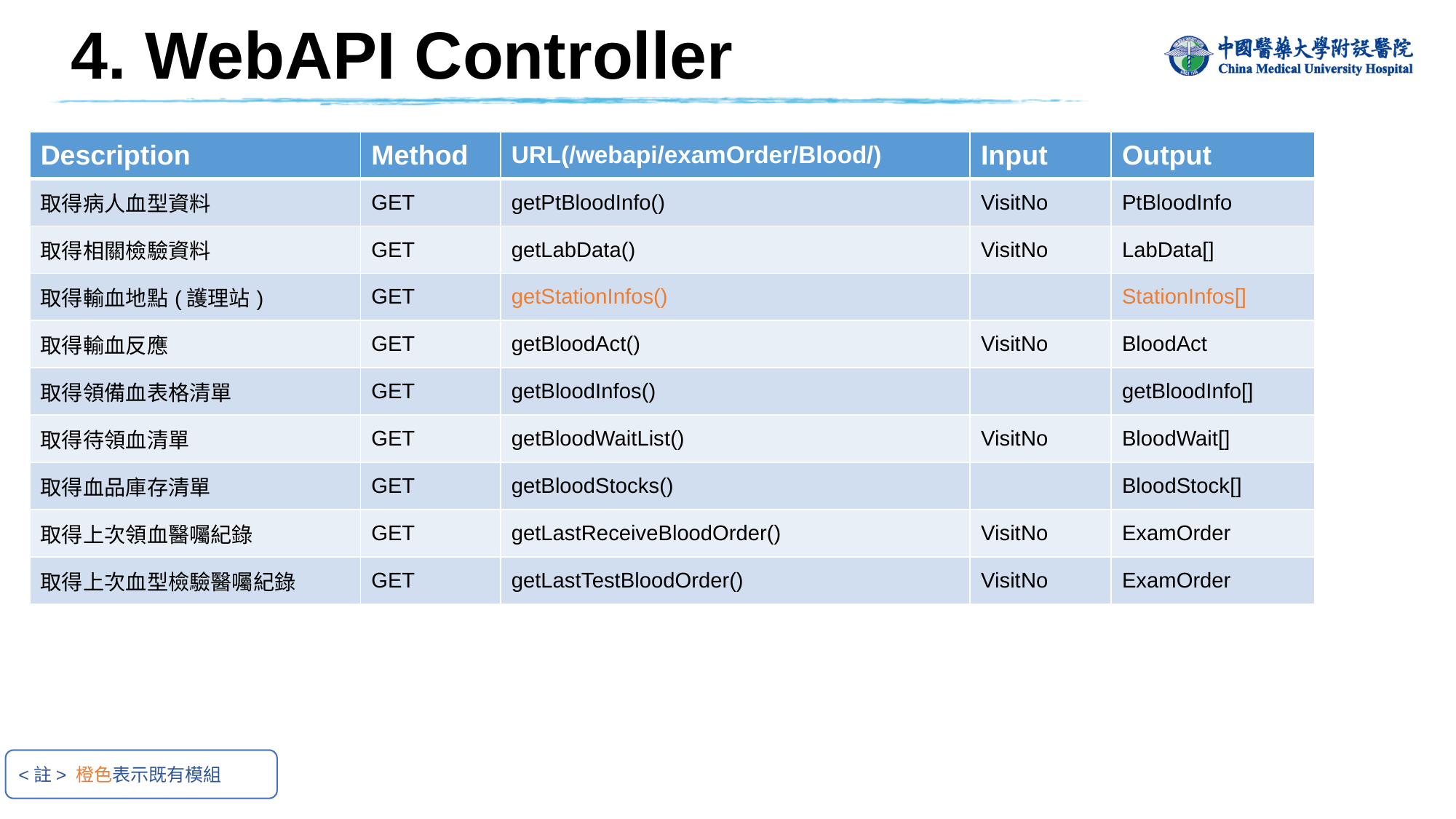

# 4. WebAPI Controller
| Description | Method | URL(/webapi/examOrder/Blood/) | Input | Output |
| --- | --- | --- | --- | --- |
| 取得病人血型資料 | GET | getPtBloodInfo() | VisitNo | PtBloodInfo |
| 取得相關檢驗資料 | GET | getLabData() | VisitNo | LabData[] |
| 取得輸血地點(護理站) | GET | getStationInfos() |  | StationInfos[] |
| 取得輸血反應 | GET | getBloodAct() | VisitNo | BloodAct |
| 取得領備血表格清單 | GET | getBloodInfos() |  | getBloodInfo[] |
| 取得待領血清單 | GET | getBloodWaitList() | VisitNo | BloodWait[] |
| 取得血品庫存清單 | GET | getBloodStocks() |  | BloodStock[] |
| 取得上次領血醫囑紀錄 | GET | getLastReceiveBloodOrder() | VisitNo | ExamOrder |
| 取得上次血型檢驗醫囑紀錄 | GET | getLastTestBloodOrder() | VisitNo | ExamOrder |
<註> 橙色表示既有模組